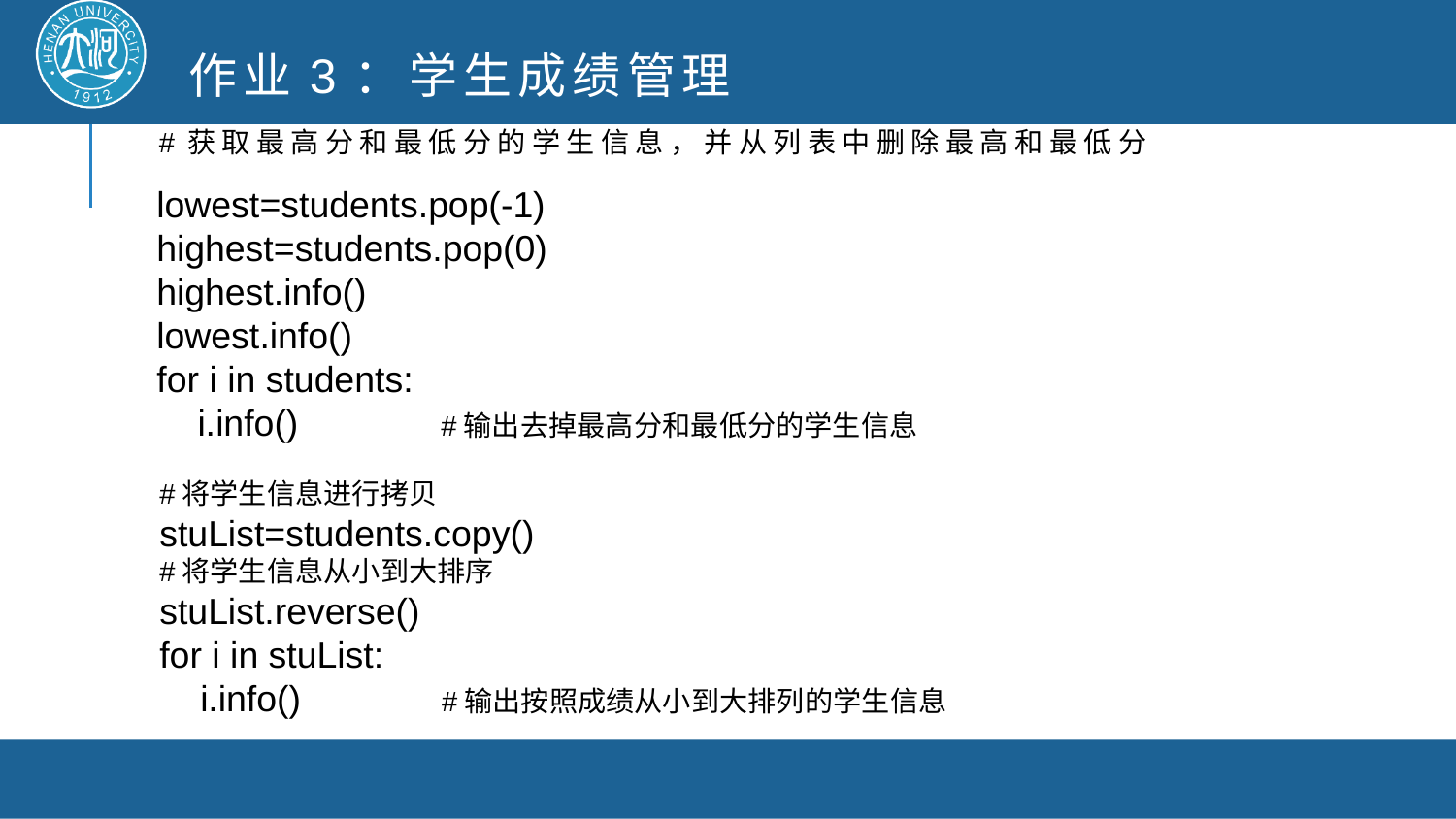

作业3：学生成绩管理
#获取最高分和最低分的学生信息，并从列表中删除最高和最低分
lowest=students.pop(-1)
highest=students.pop(0)
highest.info()
lowest.info()
for i in students:
    i.info()              #输出去掉最高分和最低分的学生信息

#将学生信息进行拷贝
stuList=students.copy()
#将学生信息从小到大排序
stuList.reverse()
for i in stuList:
    i.info()              #输出按照成绩从小到大排列的学生信息